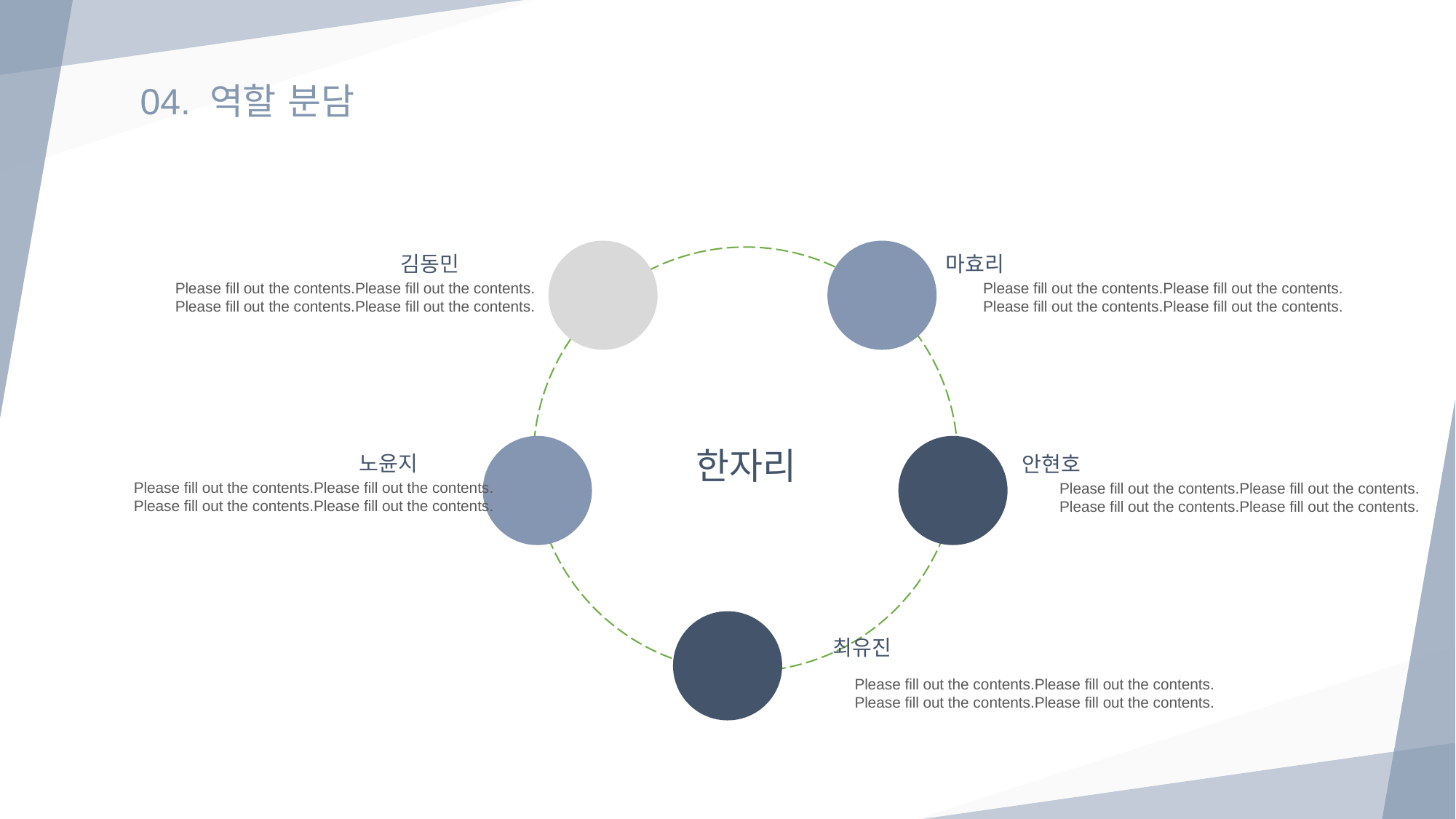

04. 역할 분담

김동민
마효리

Please fill out the contents.Please fill out the contents.
Please fill out the contents.Please fill out the contents.
Please fill out the contents.Please fill out the contents.
Please fill out the contents.Please fill out the contents.

한자리
노윤지
안현호
Please fill out the contents.Please fill out the contents.
Please fill out the contents.Please fill out the contents.
Please fill out the contents.Please fill out the contents.
Please fill out the contents.Please fill out the contents.

최유진
Please fill out the contents.Please fill out the contents.
Please fill out the contents.Please fill out the contents.